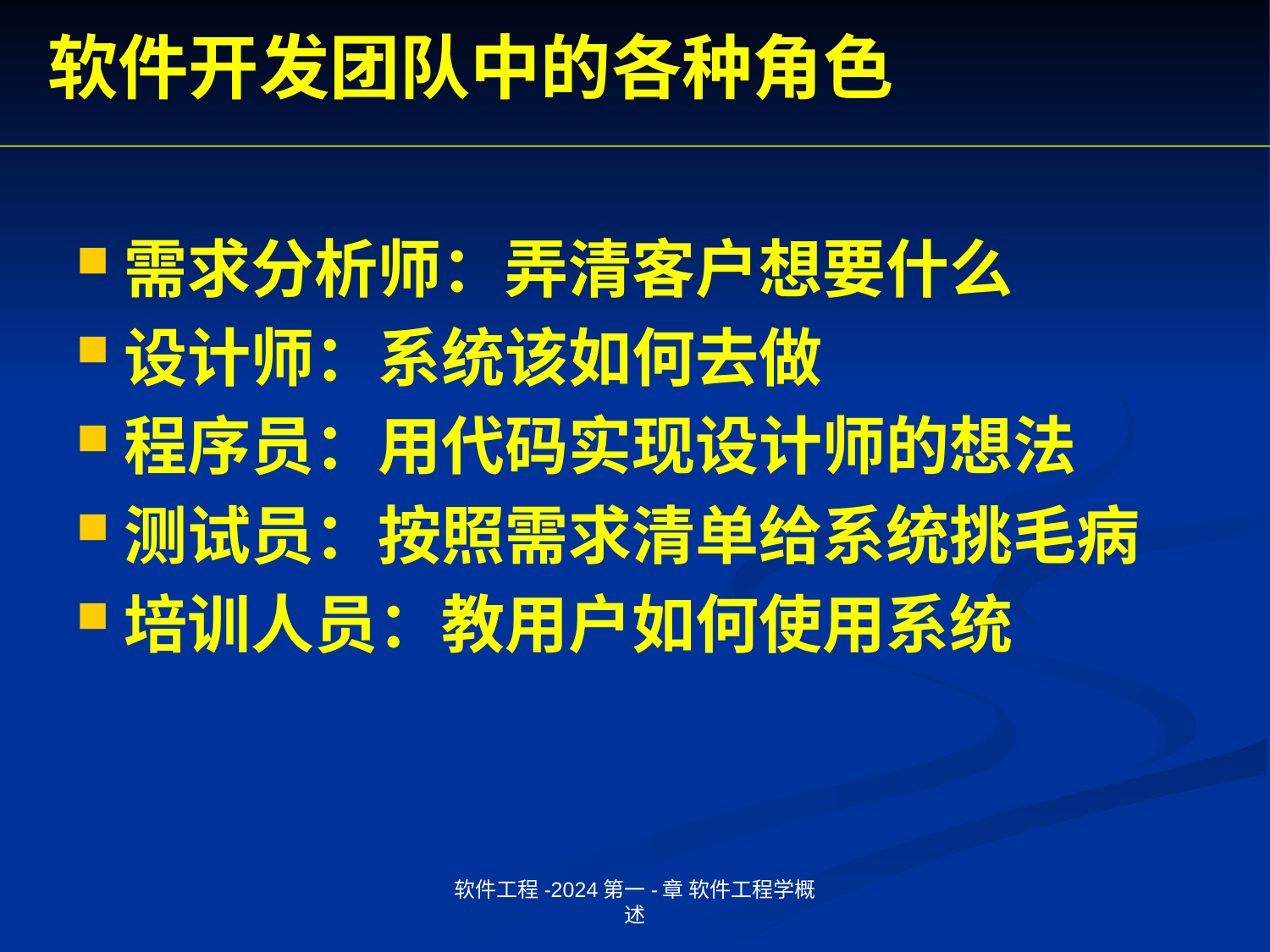

# 软件开发团队中的各种角色

需求分析师：弄清客户想要什么
设计师：系统该如何去做
程序员：用代码实现设计师的想法
测试员：按照需求清单给系统挑毛病
培训人员：教用户如何使用系统
软件工程-2024第一-章 软件工程学概述
69